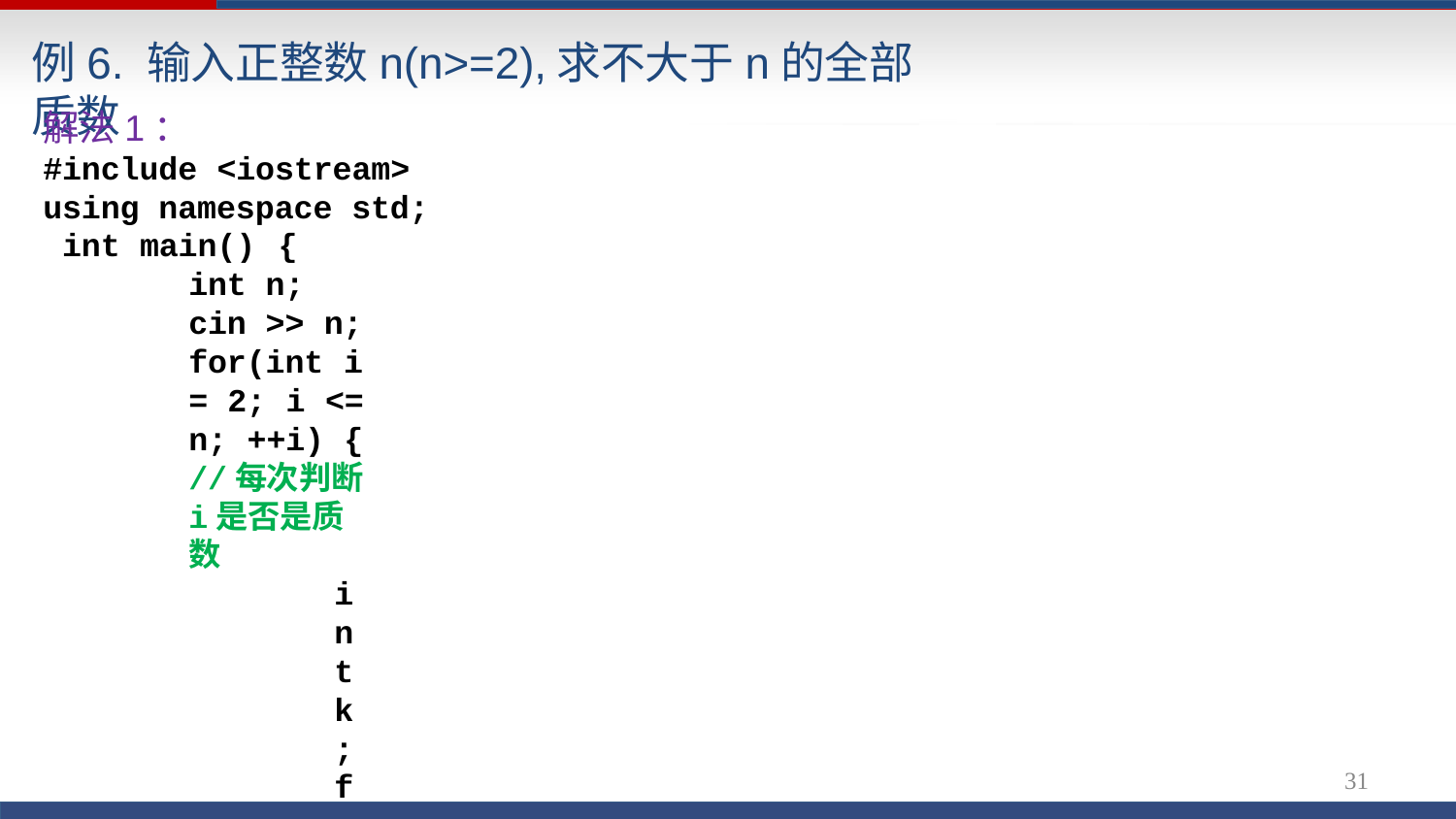

# 例6. 输入正整数n(n>=2),求不大于n的全部质数
解法1：
#include <iostream>
using namespace std;  int main()	{
int n;  cin >> n;
for(int i = 2; i <= n; ++i) { //每次判断i是否是质数
int k;
for(k = 2; k < i; ++k) {
if( i % k == 0)
break;
}
if( k == i) // k == i说明没有执行过break  cout << i << endl;
}
return 0;
} //此解法做了没必要的尝试，	k 大于 i的平方根后就不必再试
31